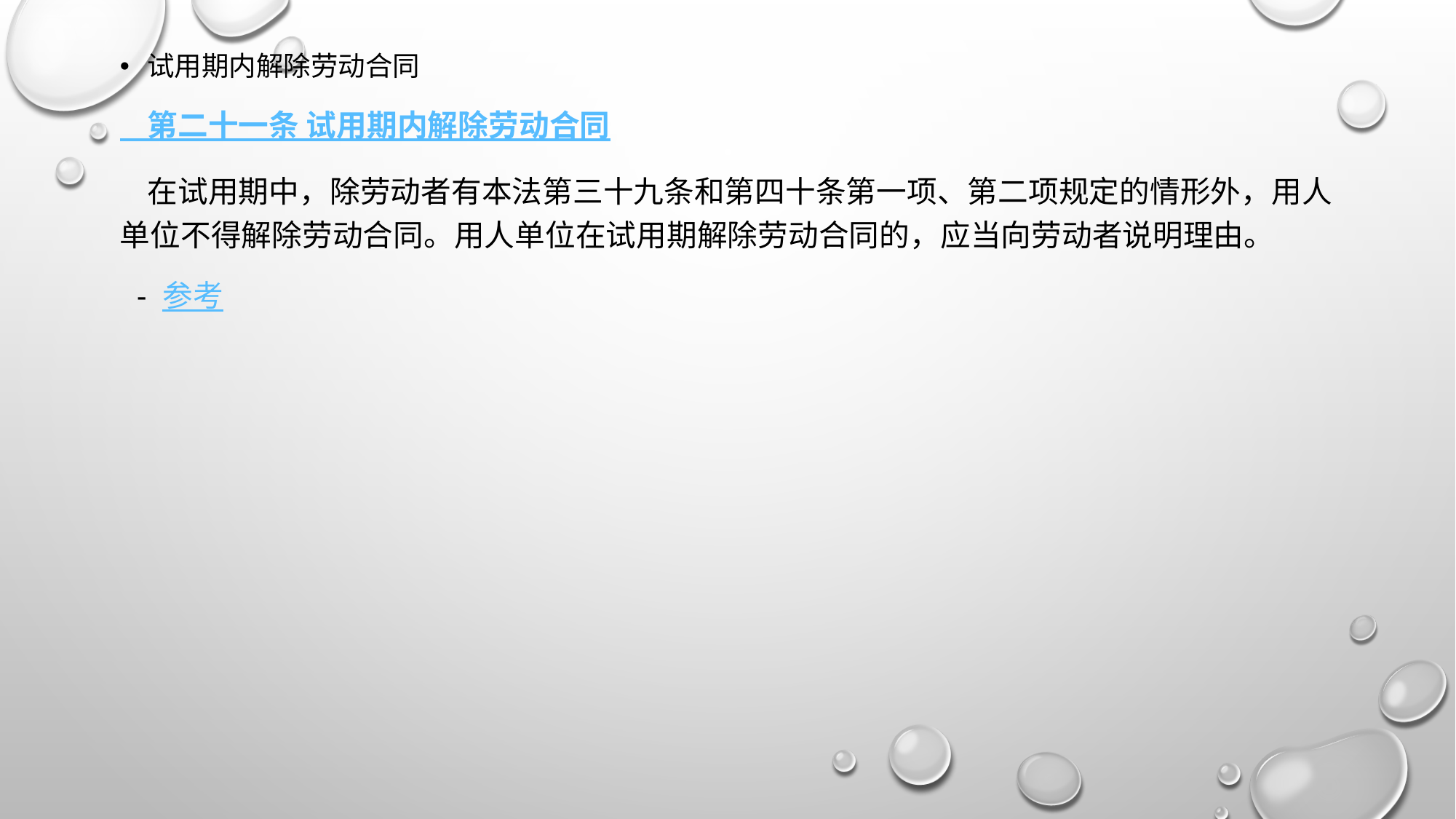

试用期内解除劳动合同
    第二十一条 试用期内解除劳动合同
   在试用期中，除劳动者有本法第三十九条和第四十条第一项、第二项规定的情形外，用人单位不得解除劳动合同。用人单位在试用期解除劳动合同的，应当向劳动者说明理由。
  - 参考